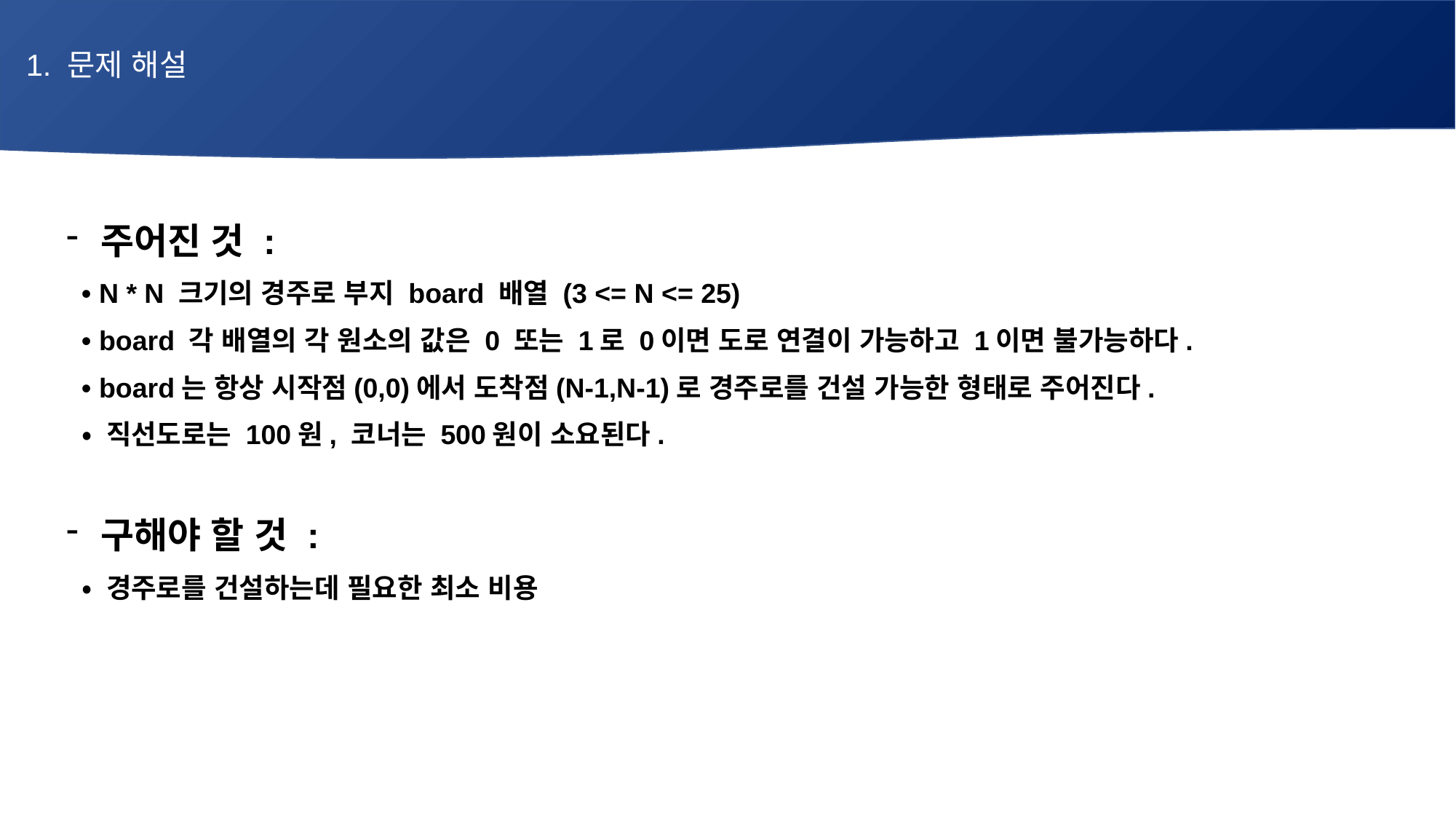

1. 문제 해설
# 매주 1 과제 LV2
주어진 것 :
  • N * N 크기의 경주로 부지 board 배열 (3 <= N <= 25)
  • board 각 배열의 각 원소의 값은 0 또는 1로 0이면 도로 연결이 가능하고 1이면 불가능하다.
  • board는 항상 시작점(0,0)에서 도착점(N-1,N-1)로 경주로를 건설 가능한 형태로 주어진다.
  • 직선도로는 100원, 코너는 500원이 소요된다.

구해야 할 것 :
  • 경주로를 건설하는데 필요한 최소 비용